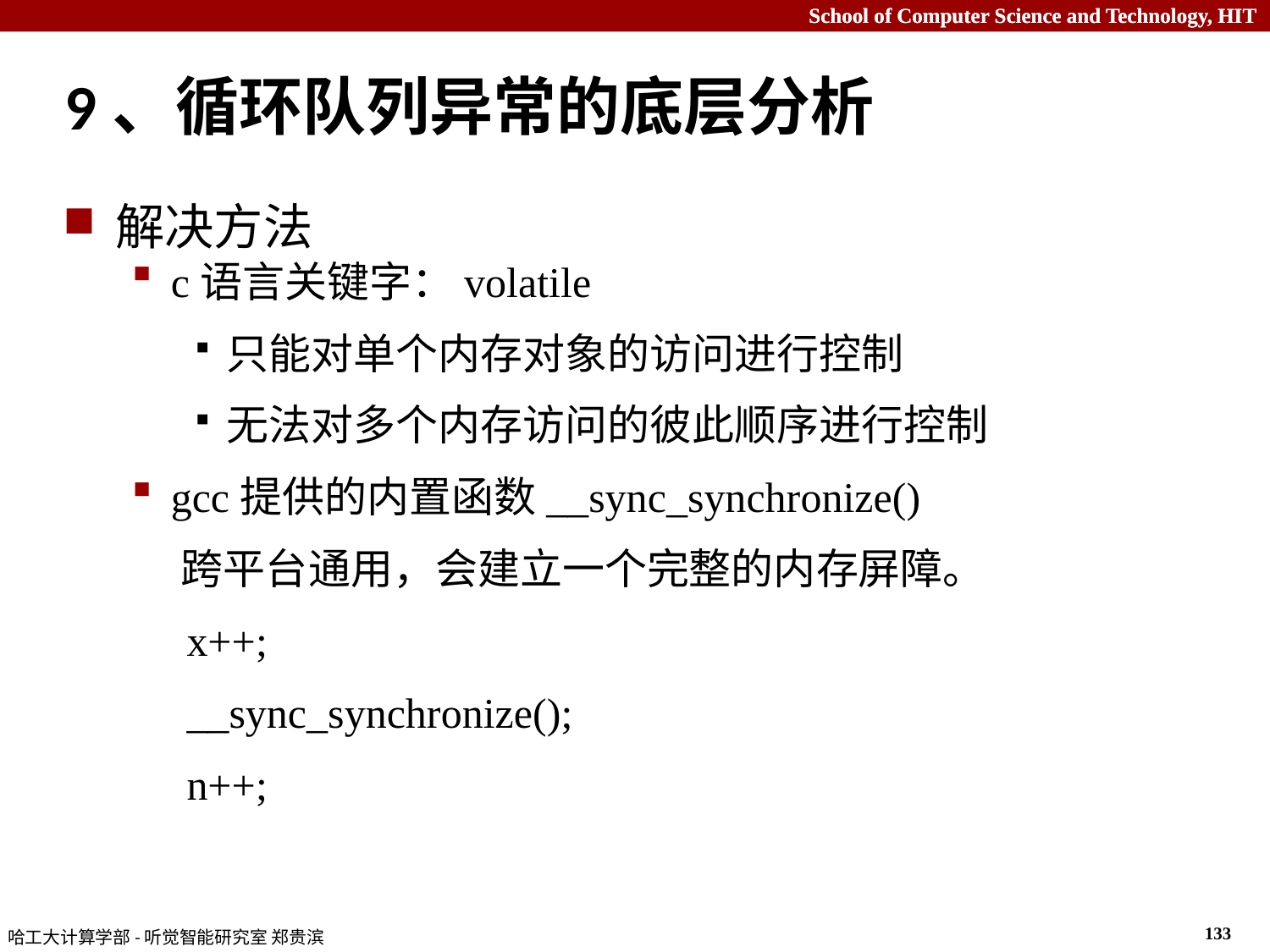

# 9、循环队列异常的底层分析
解决方法
c语言关键字：volatile
只能对单个内存对象的访问进行控制
无法对多个内存访问的彼此顺序进行控制
gcc提供的内置函数__sync_synchronize()
     跨平台通用，会建立一个完整的内存屏障。
x++;
__sync_synchronize();
n++;